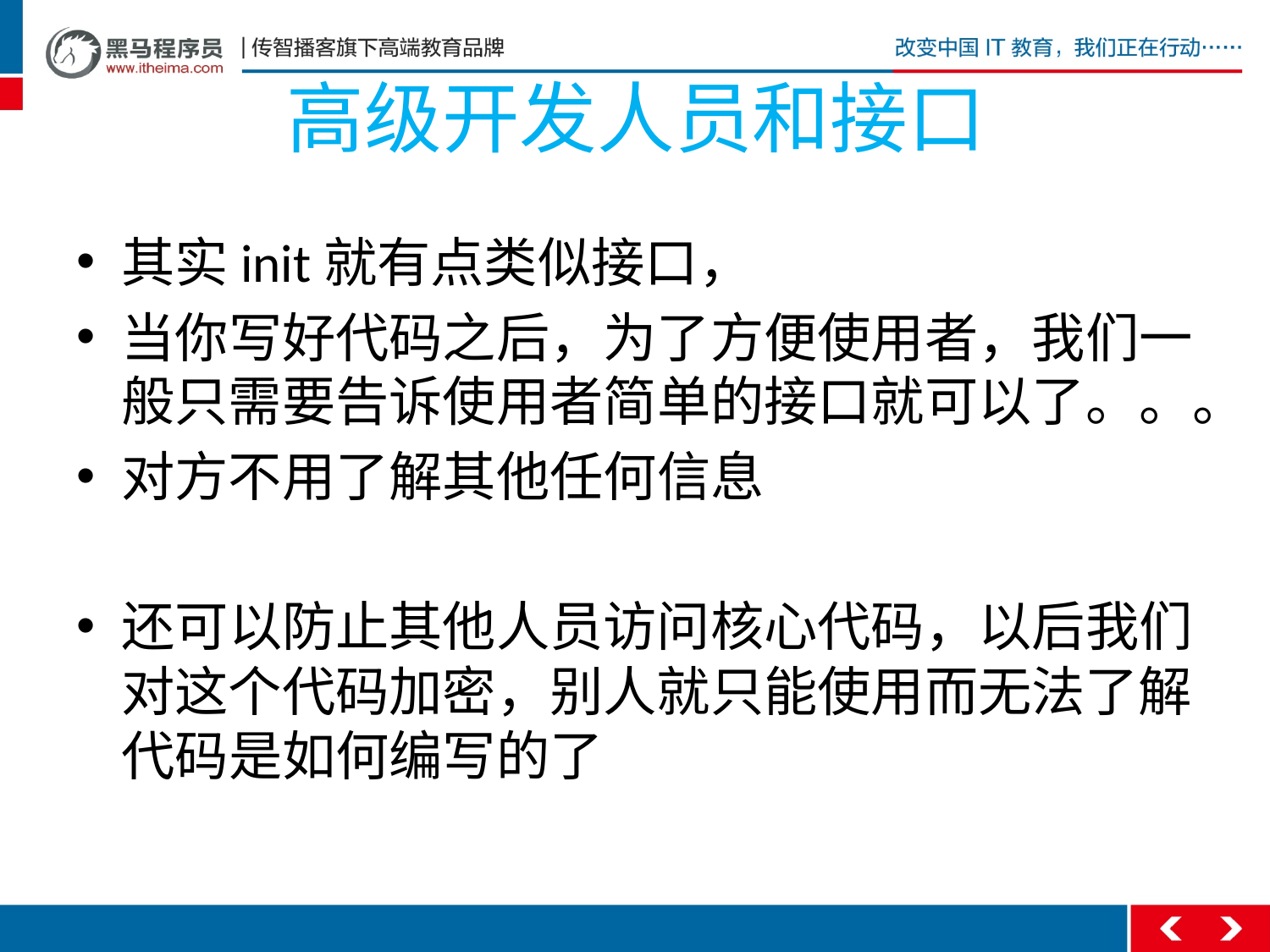

# 高级开发人员和接口
其实init就有点类似接口，
当你写好代码之后，为了方便使用者，我们一般只需要告诉使用者简单的接口就可以了。。。
对方不用了解其他任何信息

还可以防止其他人员访问核心代码，以后我们对这个代码加密，别人就只能使用而无法了解代码是如何编写的了